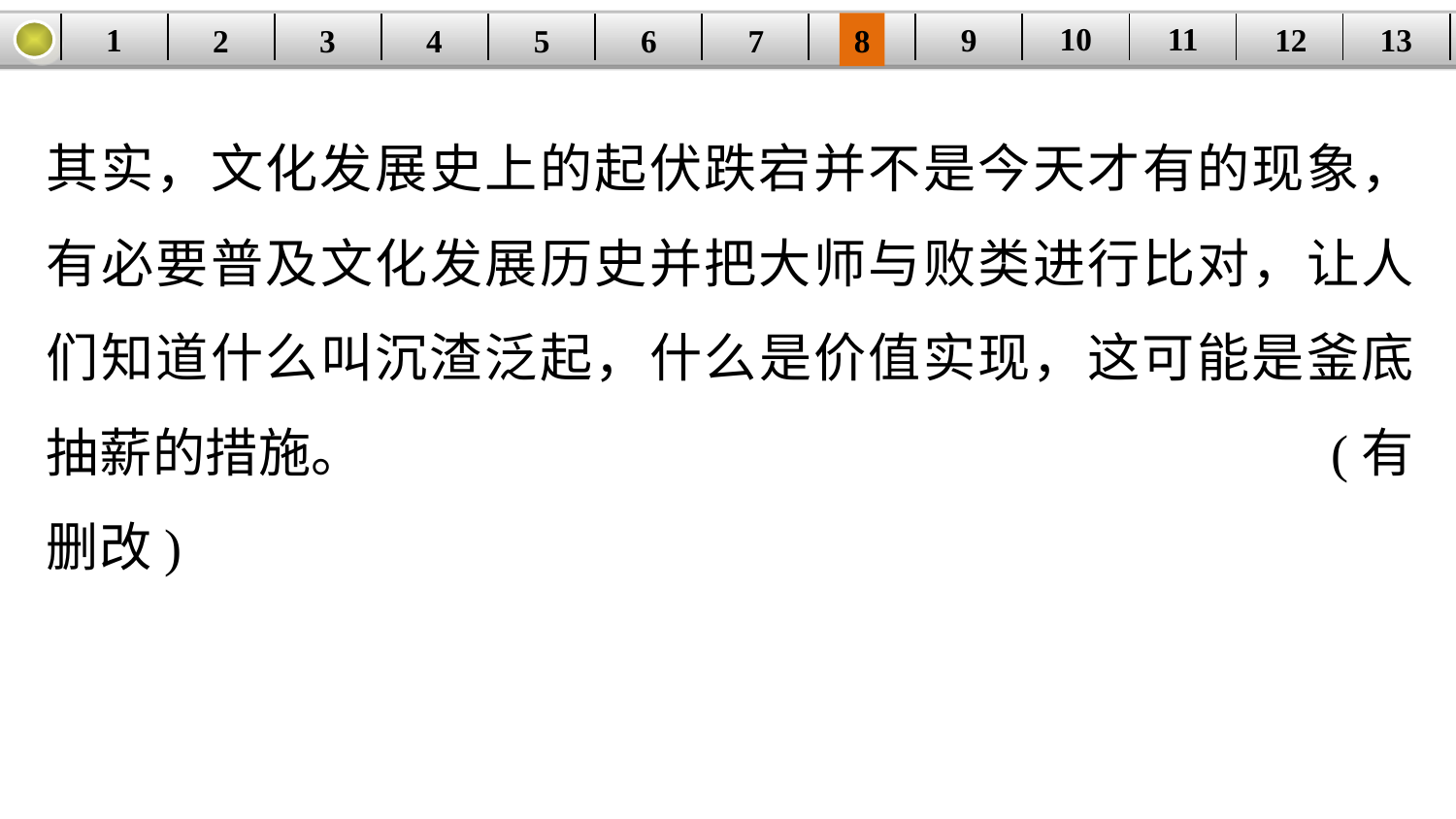

10

11
12
9
13
1
3
4
5
6
8
2
|  |  |  |  |  |  |  |  |  |  |  |  |  |
| --- | --- | --- | --- | --- | --- | --- | --- | --- | --- | --- | --- | --- |
7

其实，文化发展史上的起伏跌宕并不是今天才有的现象，有必要普及文化发展历史并把大师与败类进行比对，让人们知道什么叫沉渣泛起，什么是价值实现，这可能是釜底抽薪的措施。                                                                              (有删改)